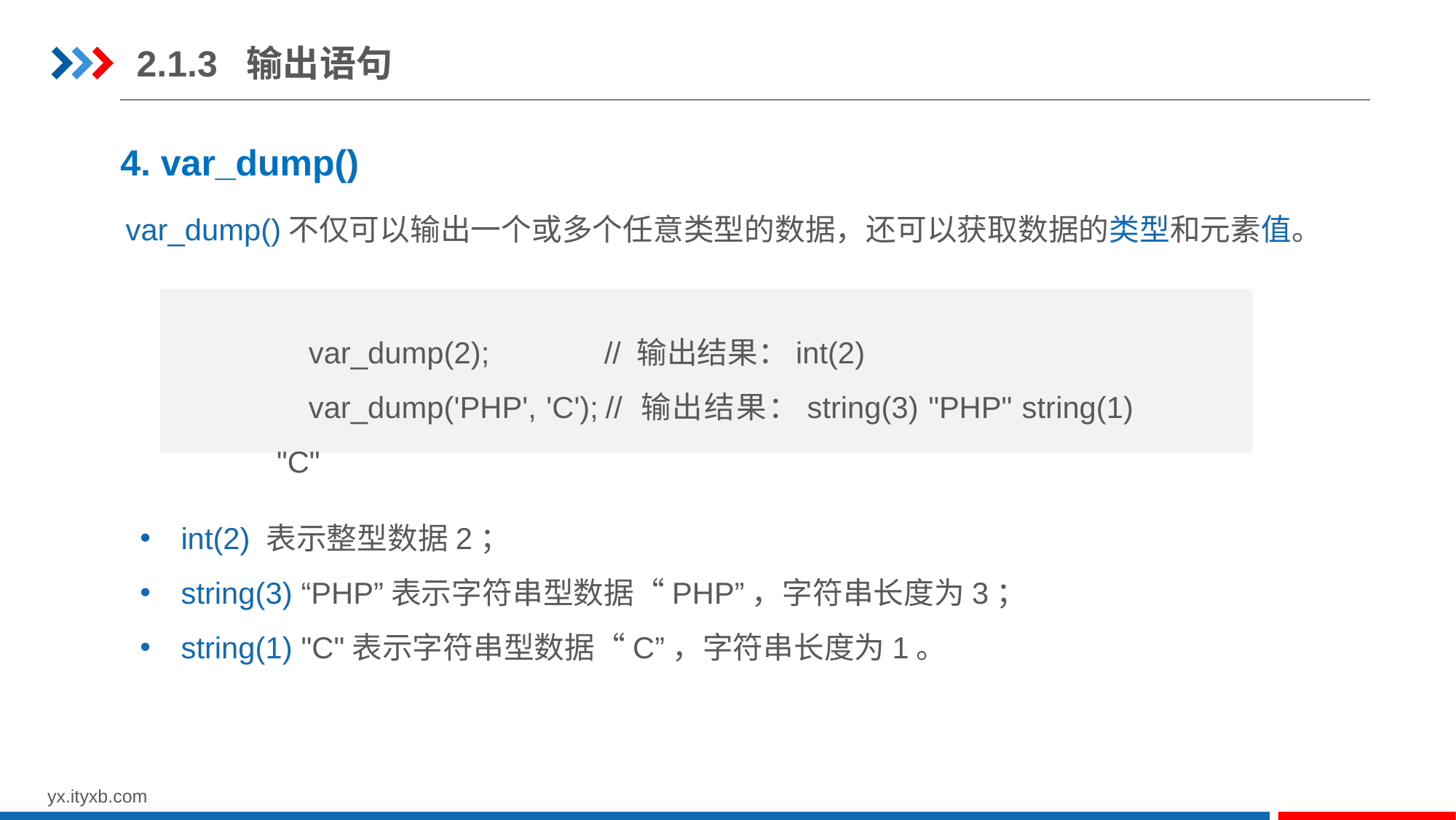

2.1.3  输出语句
4. var_dump()
var_dump()不仅可以输出一个或多个任意类型的数据，还可以获取数据的类型和元素值。

var_dump(2);		// 输出结果：int(2)
var_dump('PHP', 'C');	// 输出结果：string(3) "PHP" string(1) "C"
int(2) 表示整型数据2；
string(3) “PHP”表示字符串型数据“PHP”，字符串长度为3；
string(1) "C"表示字符串型数据“C”，字符串长度为1。